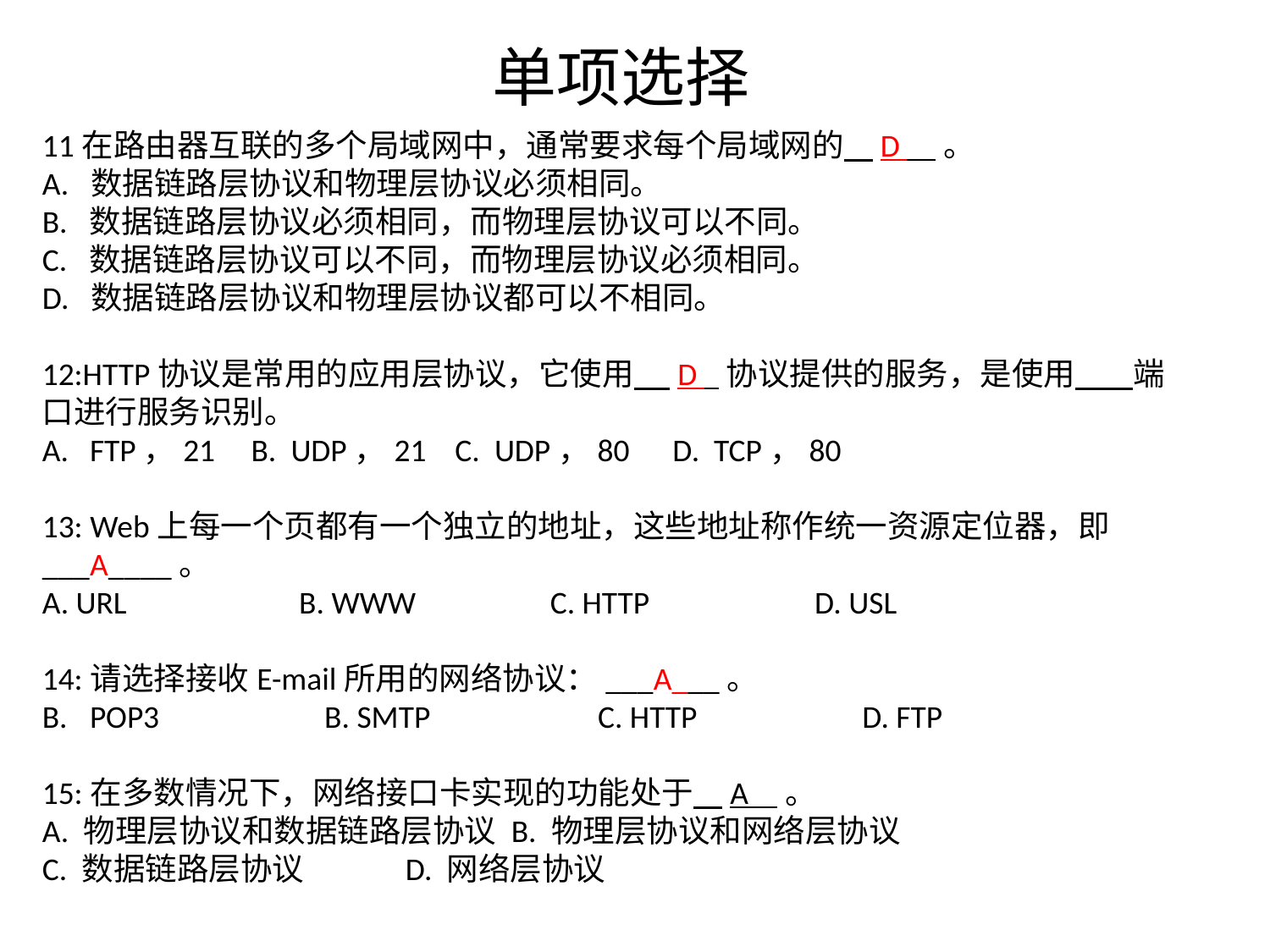

# 单项选择
11在路由器互联的多个局域网中，通常要求每个局域网的    D     。
A.  数据链路层协议和物理层协议必须相同。
B.  数据链路层协议必须相同，而物理层协议可以不同。
C.  数据链路层协议可以不同，而物理层协议必须相同。
D.  数据链路层协议和物理层协议都可以不相同。

12:HTTP协议是常用的应用层协议，它使用     D   协议提供的服务，是使用        端口进行服务识别。
FTP，21     B.  UDP，21    C.  UDP，80      D.  TCP，80

13: Web上每一个页都有一个独立的地址，这些地址称作统一资源定位器，即___A____。
A. URL                        B. WWW		C. HTTP                       D. USL

14:请选择接收E-mail所用的网络协议：___A___。
POP3                       B. SMTP		C. HTTP                       D. FTP

15:在多数情况下，网络接口卡实现的功能处于    A    。
A. 物理层协议和数据链路层协议 B. 物理层协议和网络层协议
C. 数据链路层协议             D. 网络层协议